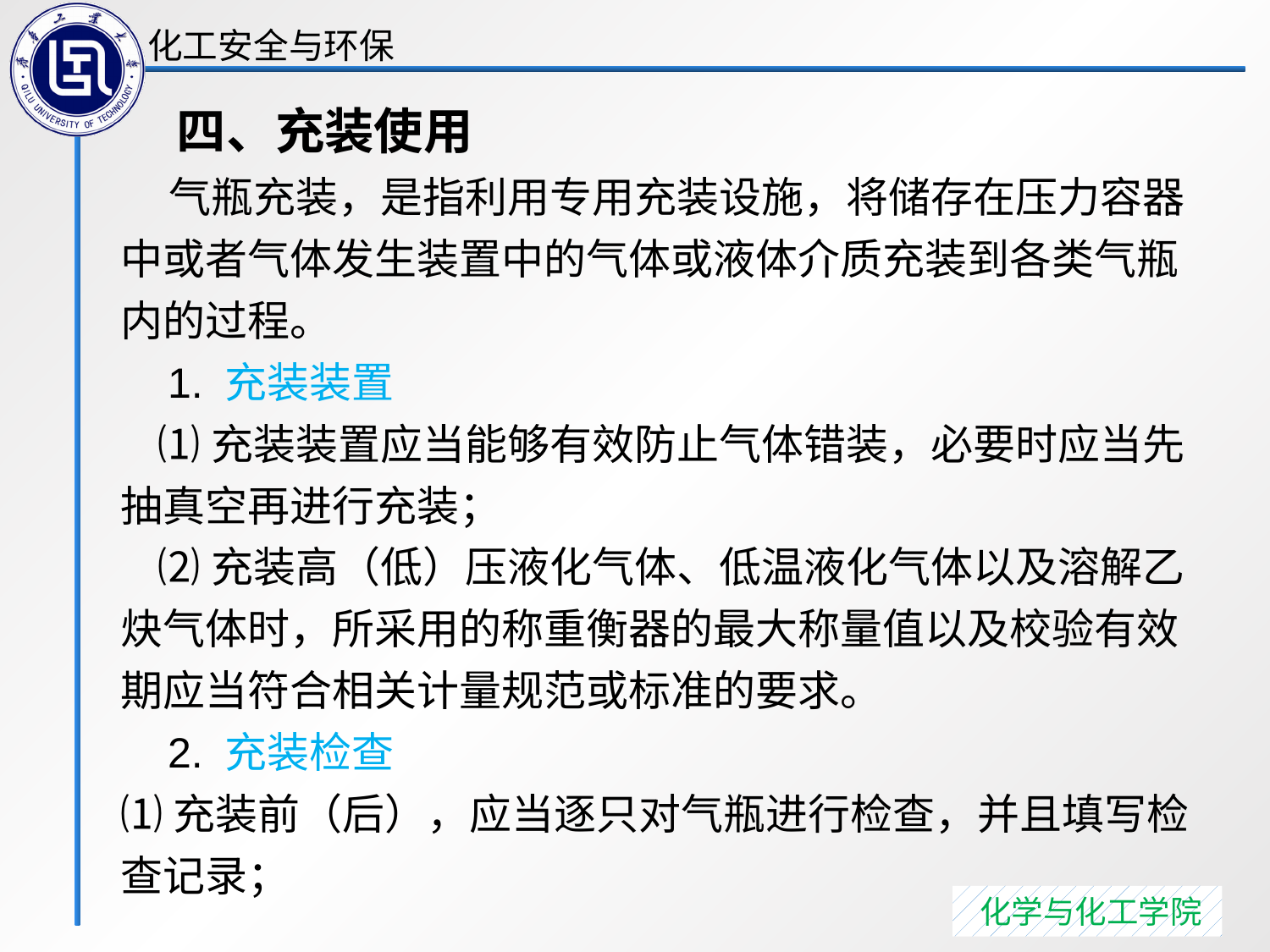

四、充装使用
    气瓶充装，是指利用专用充装设施，将储存在压力容器中或者气体发生装置中的气体或液体介质充装到各类气瓶内的过程。
    1. 充装装置
    ⑴充装装置应当能够有效防止气体错装，必要时应当先抽真空再进行充装；
    ⑵充装高（低）压液化气体、低温液化气体以及溶解乙炔气体时，所采用的称重衡器的最大称量值以及校验有效期应当符合相关计量规范或标准的要求。
    2. 充装检查
⑴充装前（后），应当逐只对气瓶进行检查，并且填写检查记录；